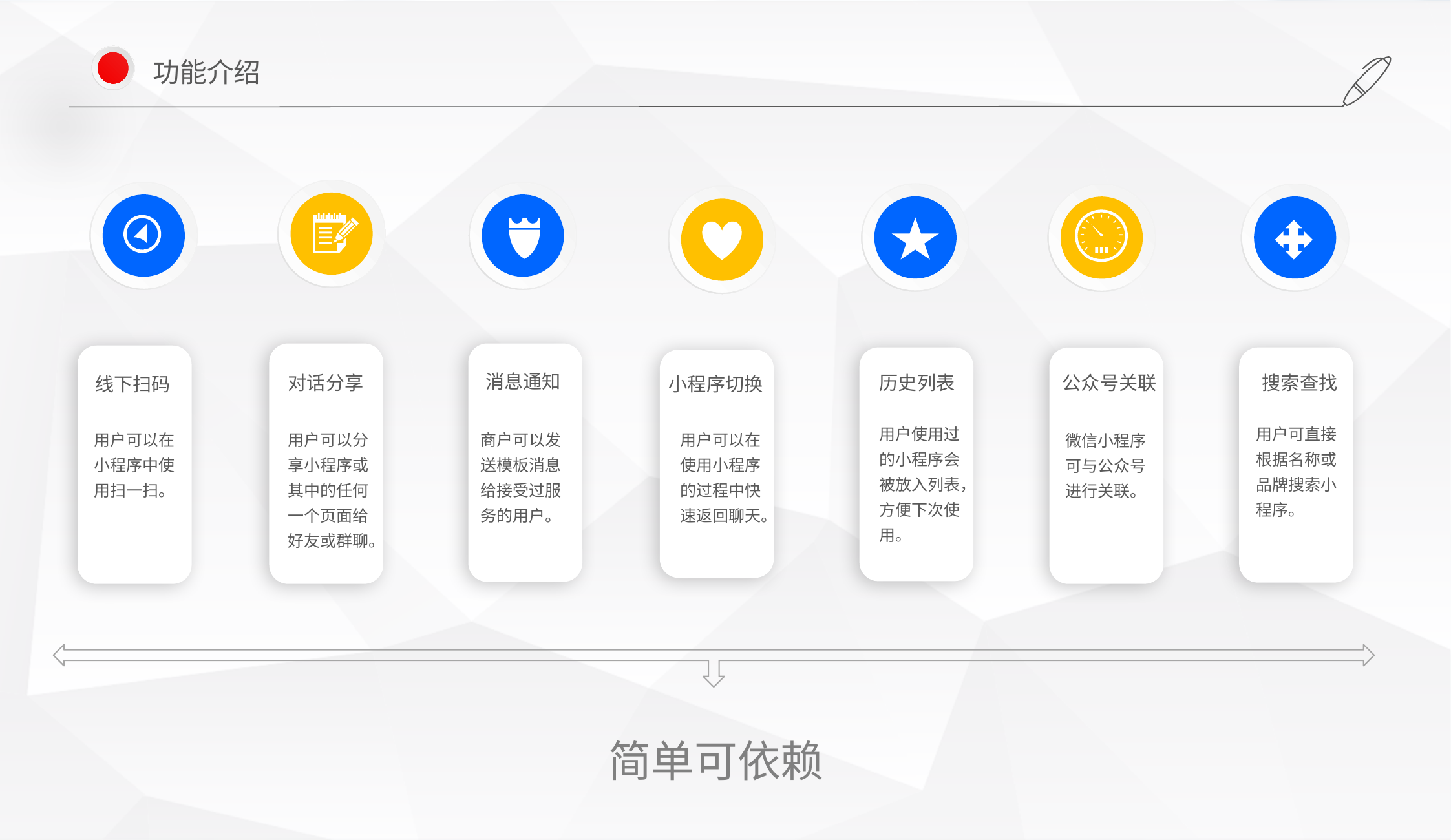

功能介绍

消息通知
商户可以发送模板消息给接受过服务的用户。

对话分享
用户可以分享小程序或其中的任何一个页面给好友或群聊。

线下扫码
用户可以在小程序中使用扫一扫。

历史列表
用户使用过的小程序会被放入列表，方便下次使用。

搜索查找
用户可直接根据名称或品牌搜索小程序。

公众号关联
微信小程序可与公众号进行关联。

小程序切换
用户可以在使用小程序的过程中快速返回聊天。

简单可依赖